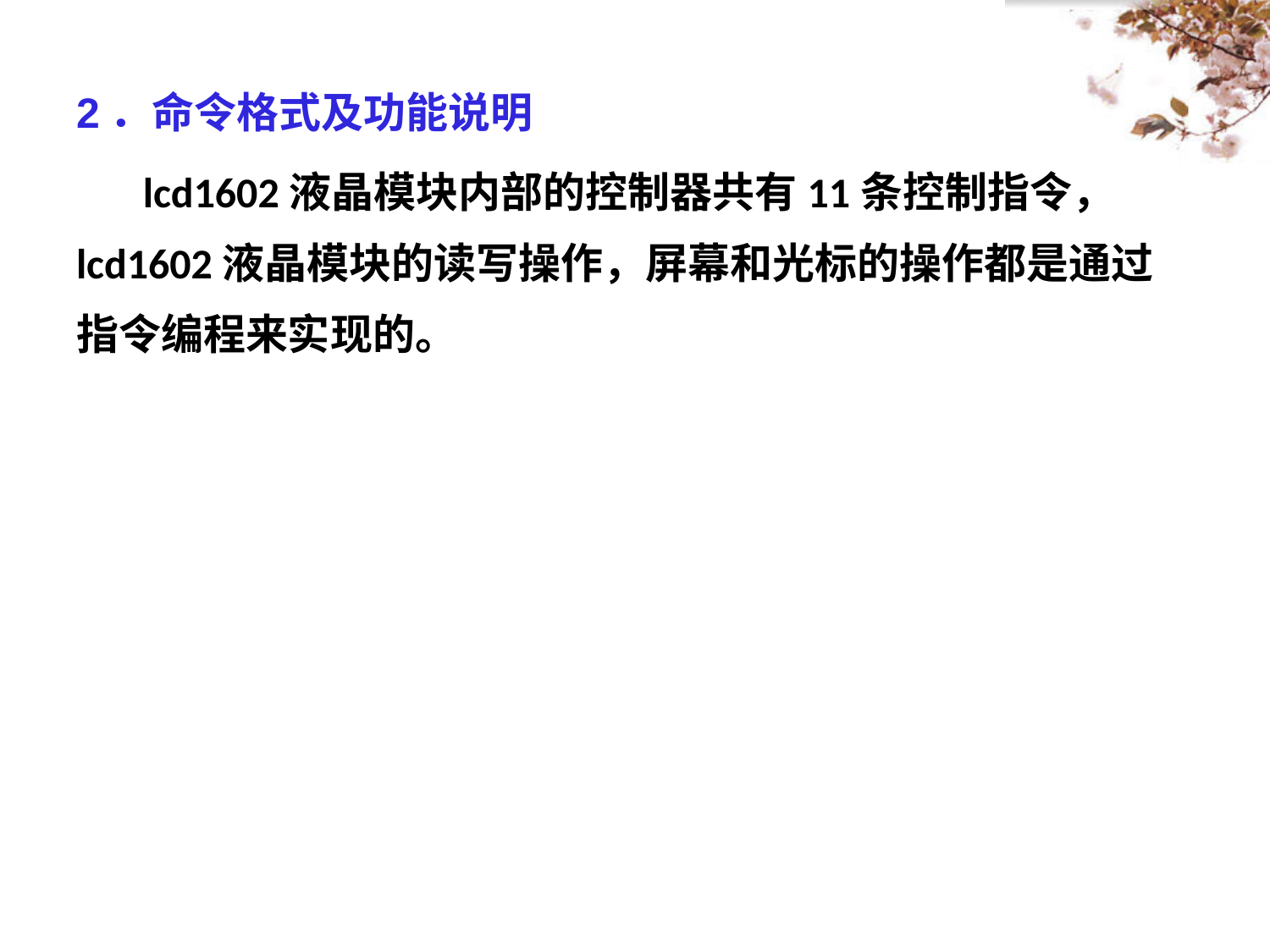

2．命令格式及功能说明
       lcd1602液晶模块内部的控制器共有11条控制指令， lcd1602液晶模块的读写操作，屏幕和光标的操作都是通过指令编程来实现的。